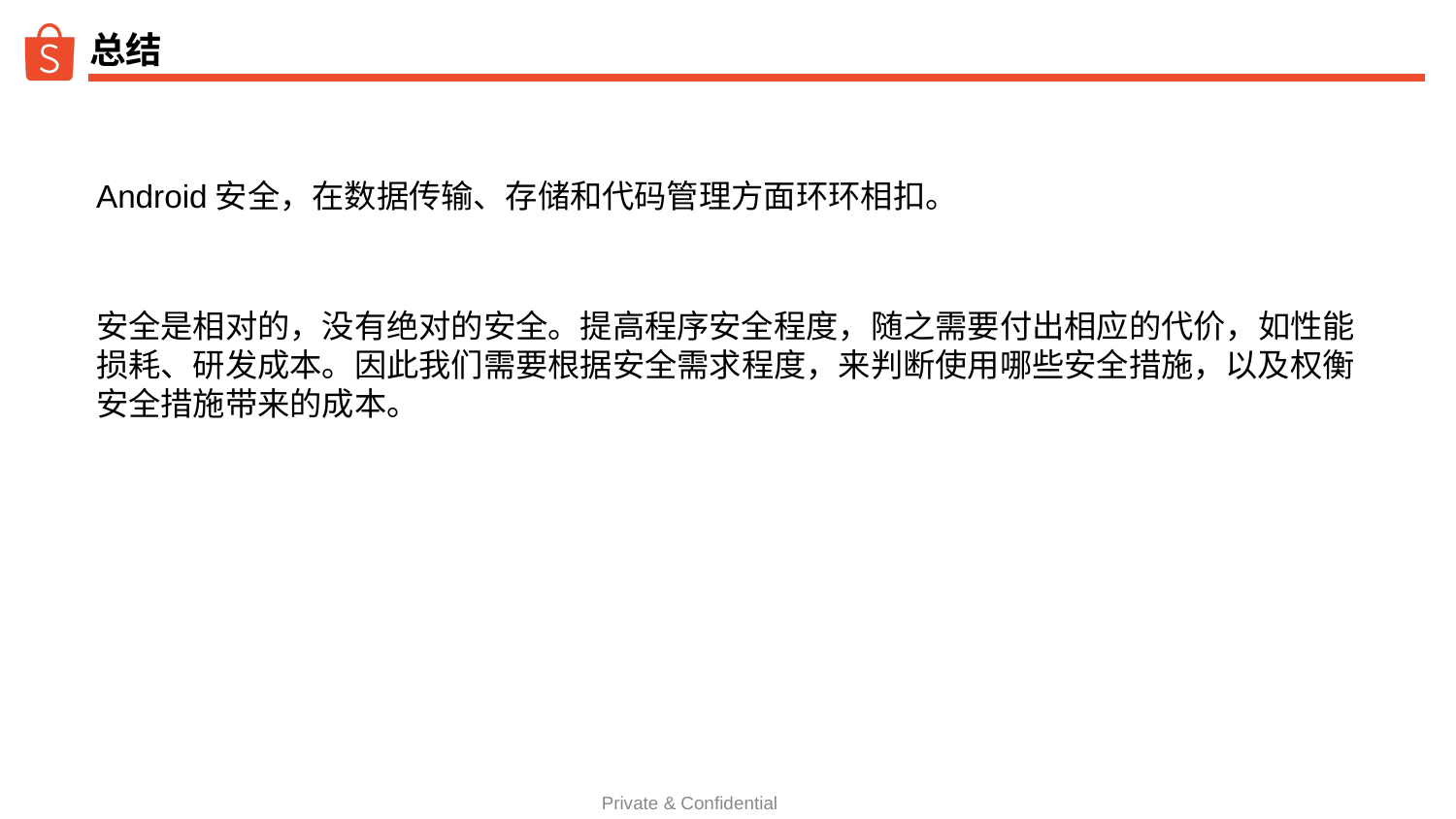

总结
Android安全，在数据传输、存储和代码管理方面环环相扣。
安全是相对的，没有绝对的安全。提高程序安全程度，随之需要付出相应的代价，如性能损耗、研发成本。因此我们需要根据安全需求程度，来判断使用哪些安全措施，以及权衡安全措施带来的成本。
Private & Confidential